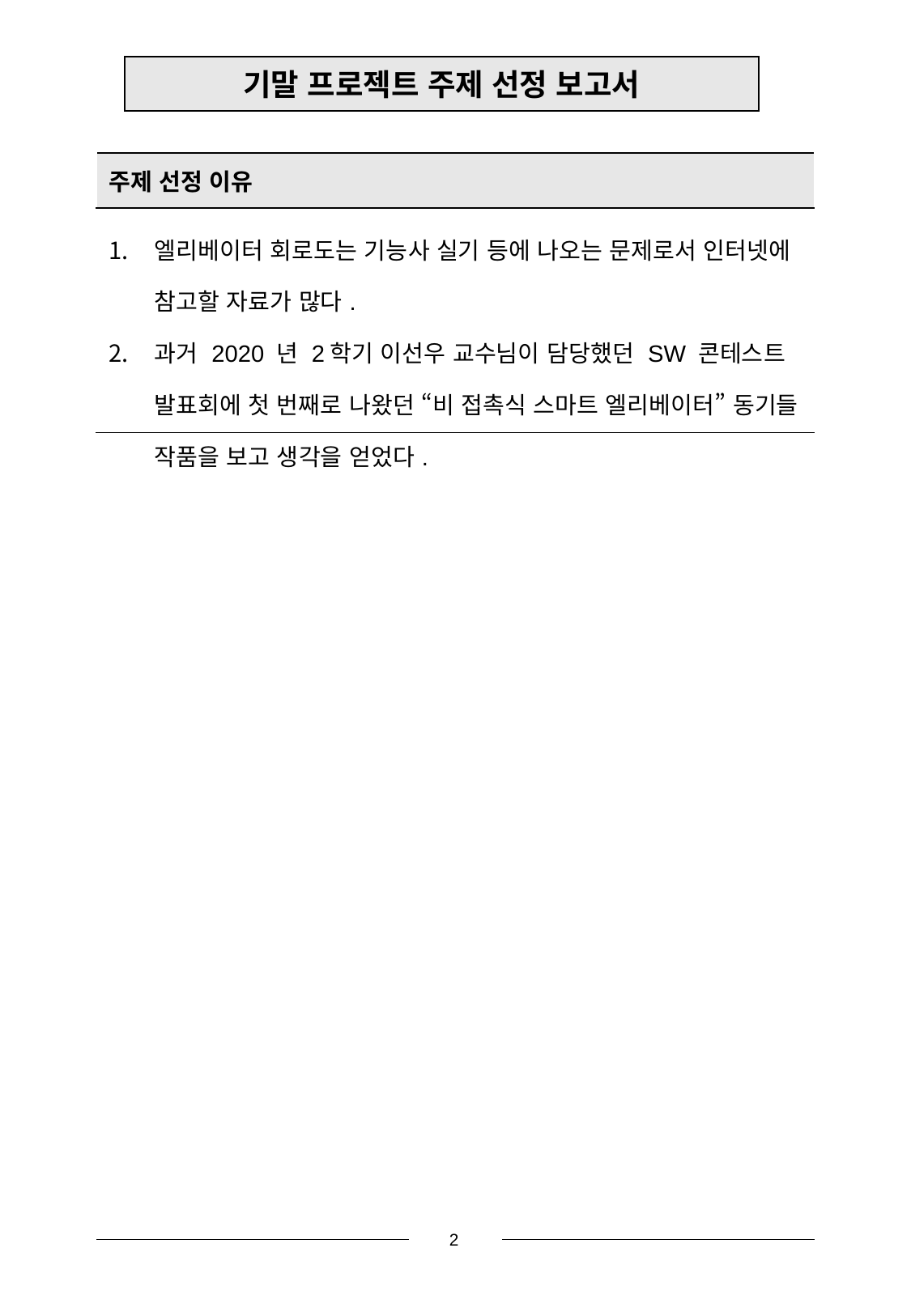

기말 프로젝트 주제 선정 보고서
| 주제 선정 이유 |
| --- |
| 엘리베이터 회로도는 기능사 실기 등에 나오는 문제로서 인터넷에 참고할 자료가 많다. 과거 2020 년 2학기 이선우 교수님이 담당했던 SW 콘테스트 발표회에 첫 번째로 나왔던 “비 접촉식 스마트 엘리베이터” 동기들 작품을 보고 생각을 얻었다. |
2